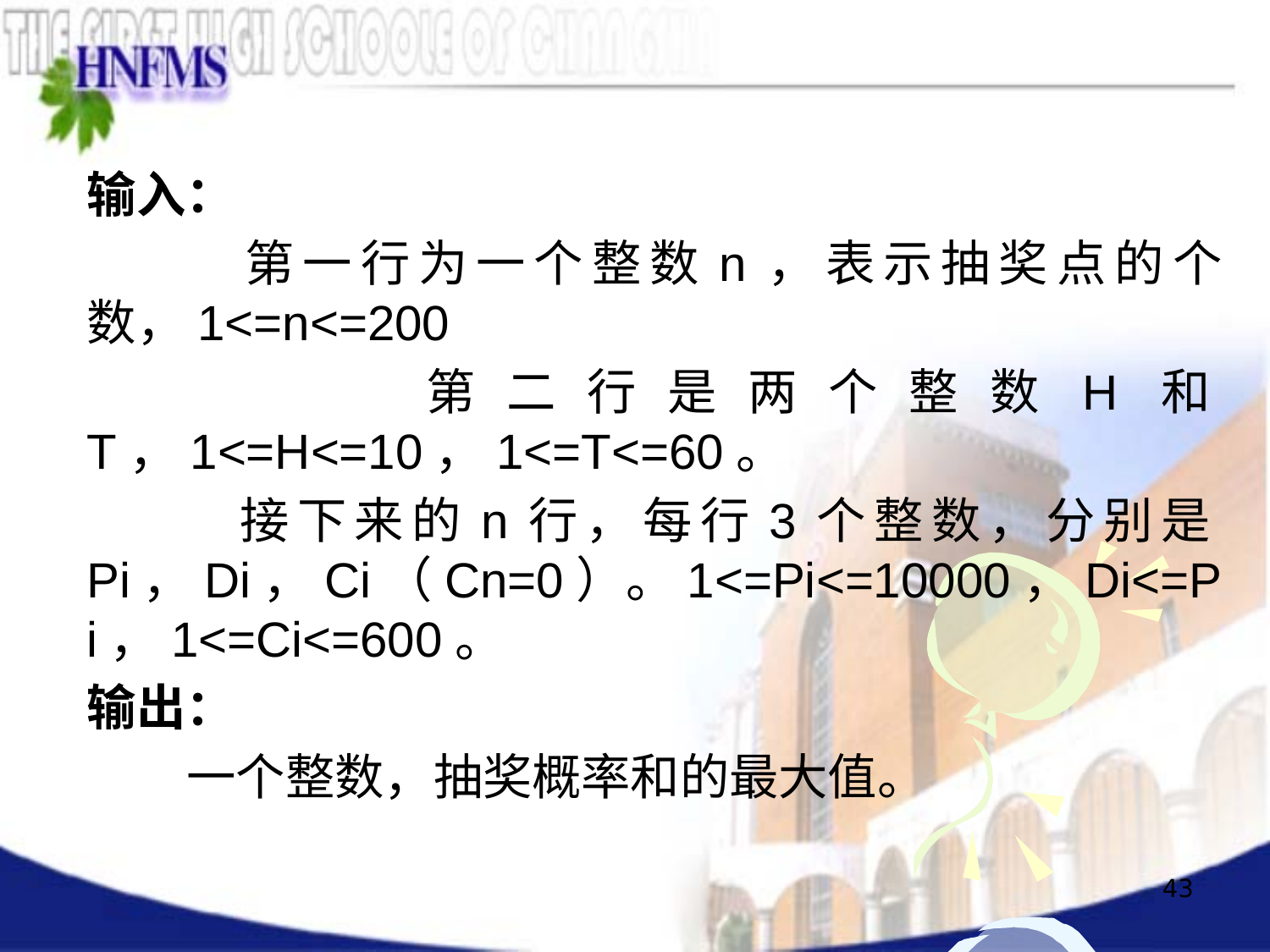

输入：
       第一行为一个整数n，表示抽奖点的个数，1<=n<=200
       第二行是两个整数H和T，1<=H<=10，1<=T<=60。
       接下来的n行，每行3个整数，分别是Pi，Di，Ci（Cn=0）。1<=Pi<=10000，Di<=Pi，1<=Ci<=600。
输出：
        一个整数，抽奖概率和的最大值。

43